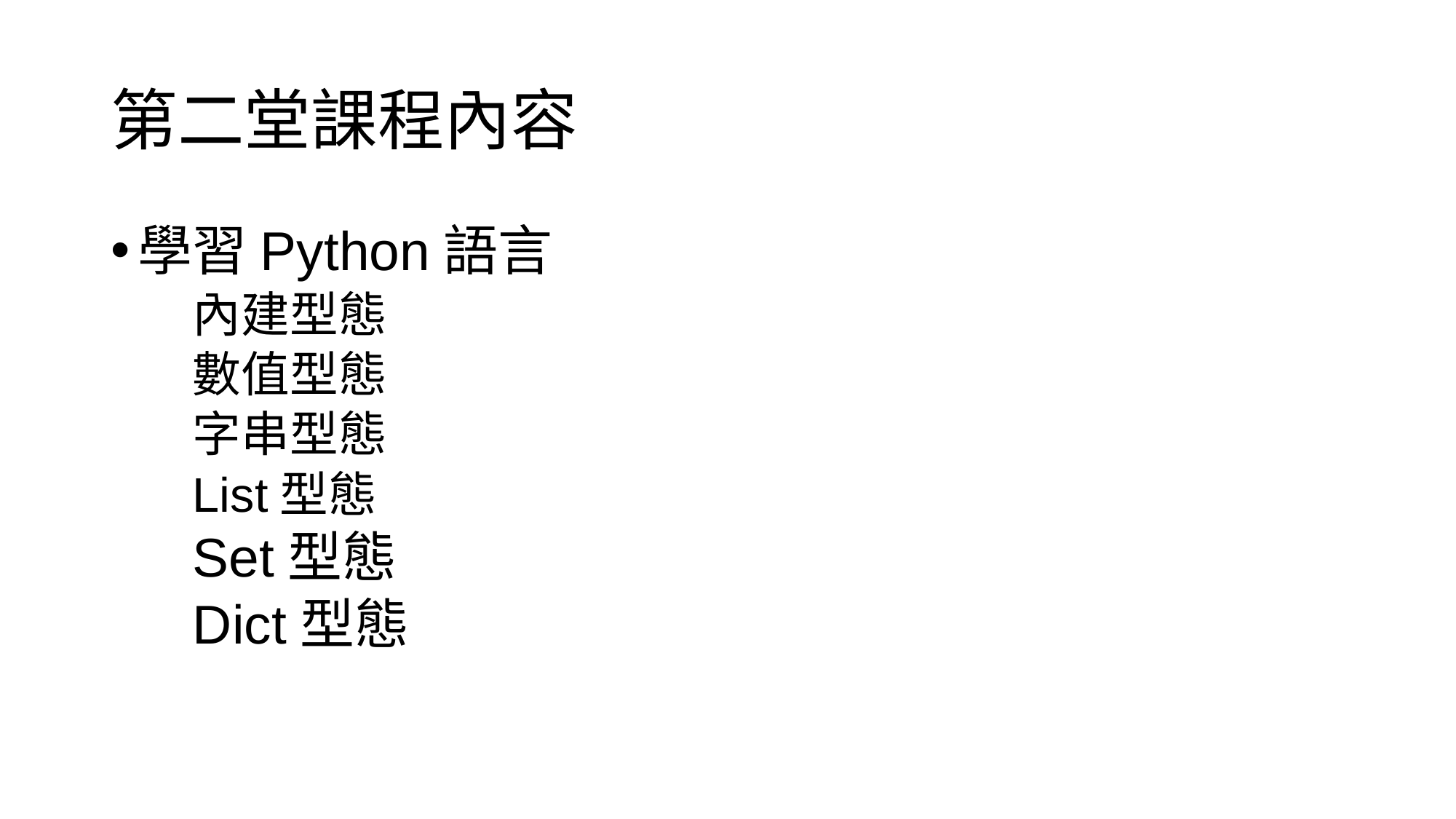

# 第二堂課程內容
學習Python語言
內建型態
數值型態
字串型態
List型態
Set型態
Dict型態